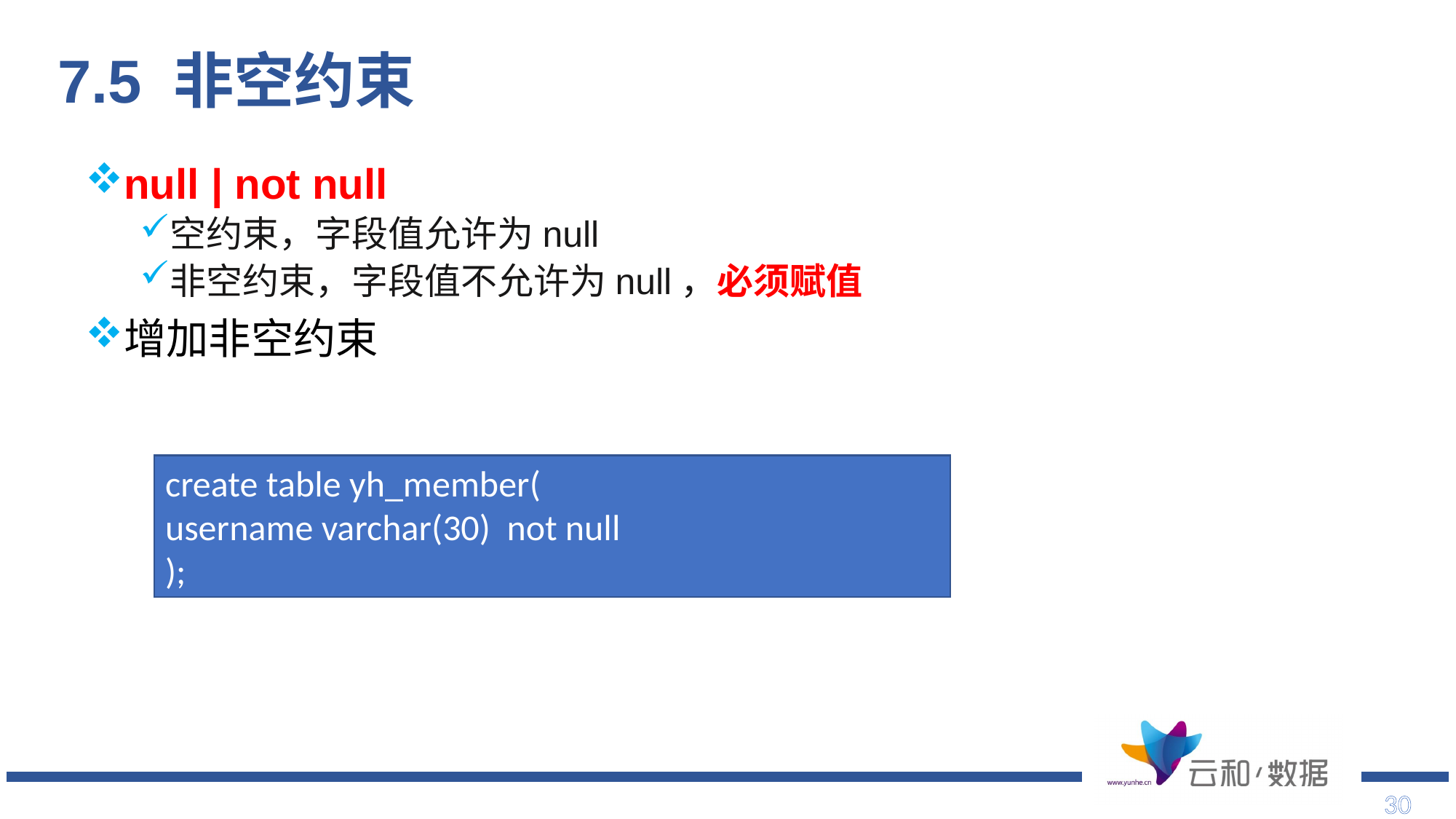

# 7.5 非空约束
null | not null
空约束，字段值允许为null
非空约束，字段值不允许为null，必须赋值
增加非空约束

create table yh_member(
username varchar(30)  not null
);